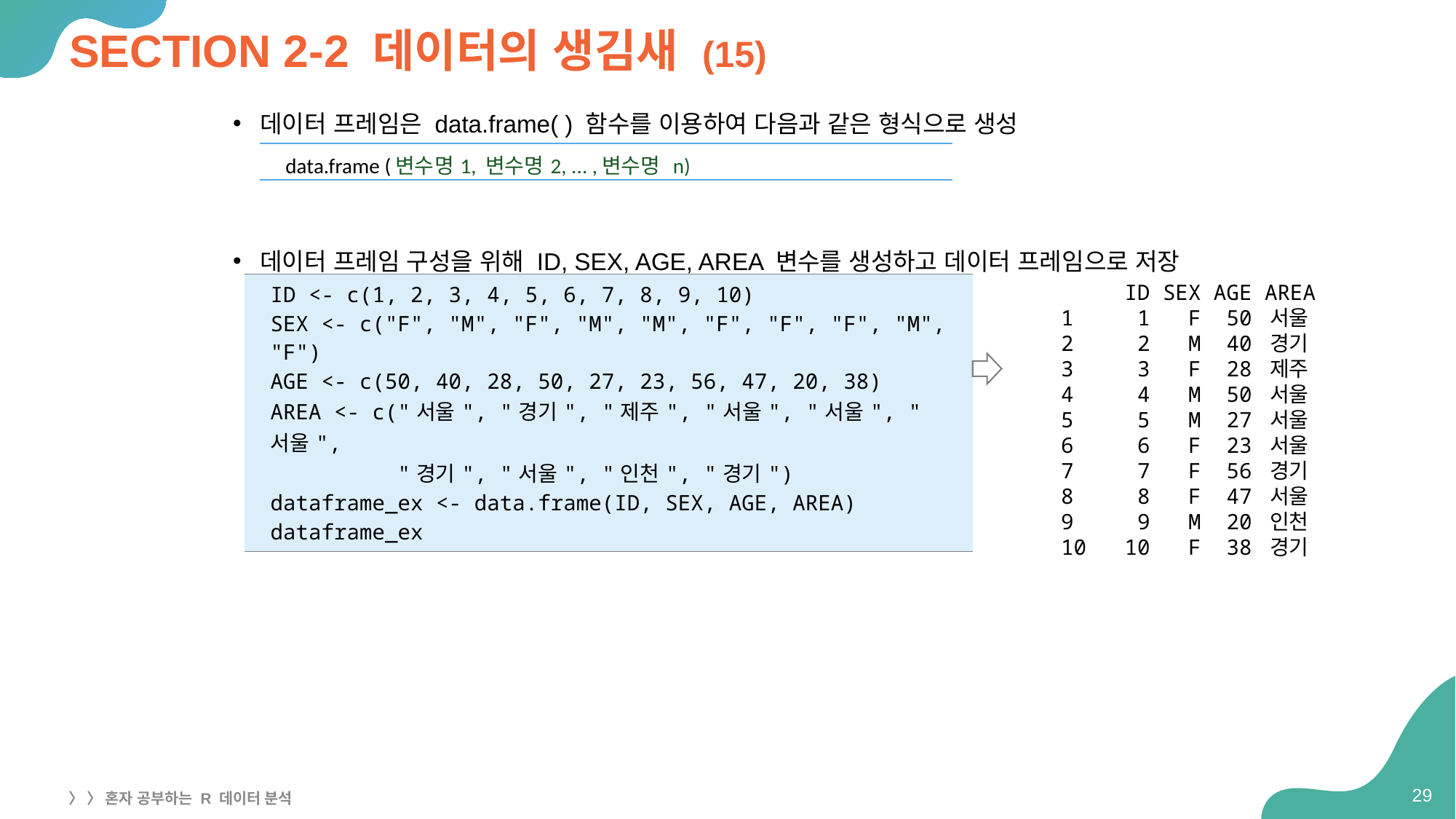

# SECTION 2-2 데이터의 생김새 (15)
데이터 프레임은 data.frame( ) 함수를 이용하여 다음과 같은 형식으로 생성

데이터 프레임 구성을 위해 ID, SEX, AGE, AREA 변수를 생성하고 데이터 프레임으로 저장

| data.frame (변수명1, 변수명2, ... ,변수명 n) |
| --- |
| ID <- c(1, 2, 3, 4, 5, 6, 7, 8, 9, 10) SEX <- c("F", "M", "F", "M", "M", "F", "F", "F", "M", "F") AGE <- c(50, 40, 28, 50, 27, 23, 56, 47, 20, 38) AREA <- c("서울", "경기", "제주", "서울", "서울", "서울", "경기", "서울", "인천", "경기") dataframe\_ex <- data.frame(ID, SEX, AGE, AREA) dataframe\_ex |
| --- |
     ID SEX AGE AREA
1     1   F  50 서울
2     2   M  40 경기
3     3   F  28 제주
4     4   M  50 서울
5     5   M  27 서울
6     6   F  23 서울
7     7   F  56 경기
8     8   F  47 서울
9     9   M  20 인천
10   10   F  38 경기

29
〉 〉 혼자 공부하는 R 데이터 분석